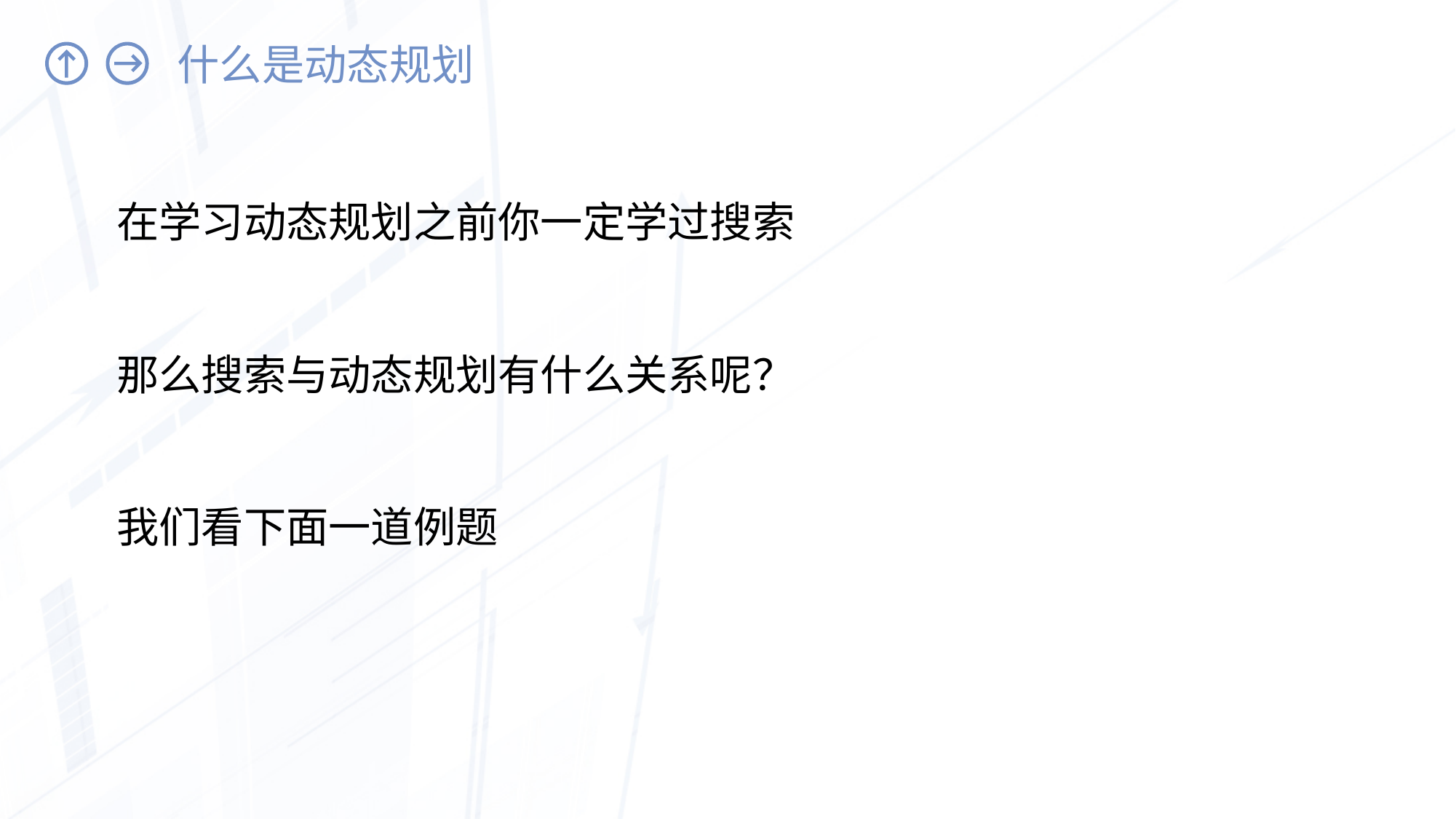

# 什么是动态规划
在学习动态规划之前你一定学过搜索

那么搜索与动态规划有什么关系呢？

我们看下面一道例题